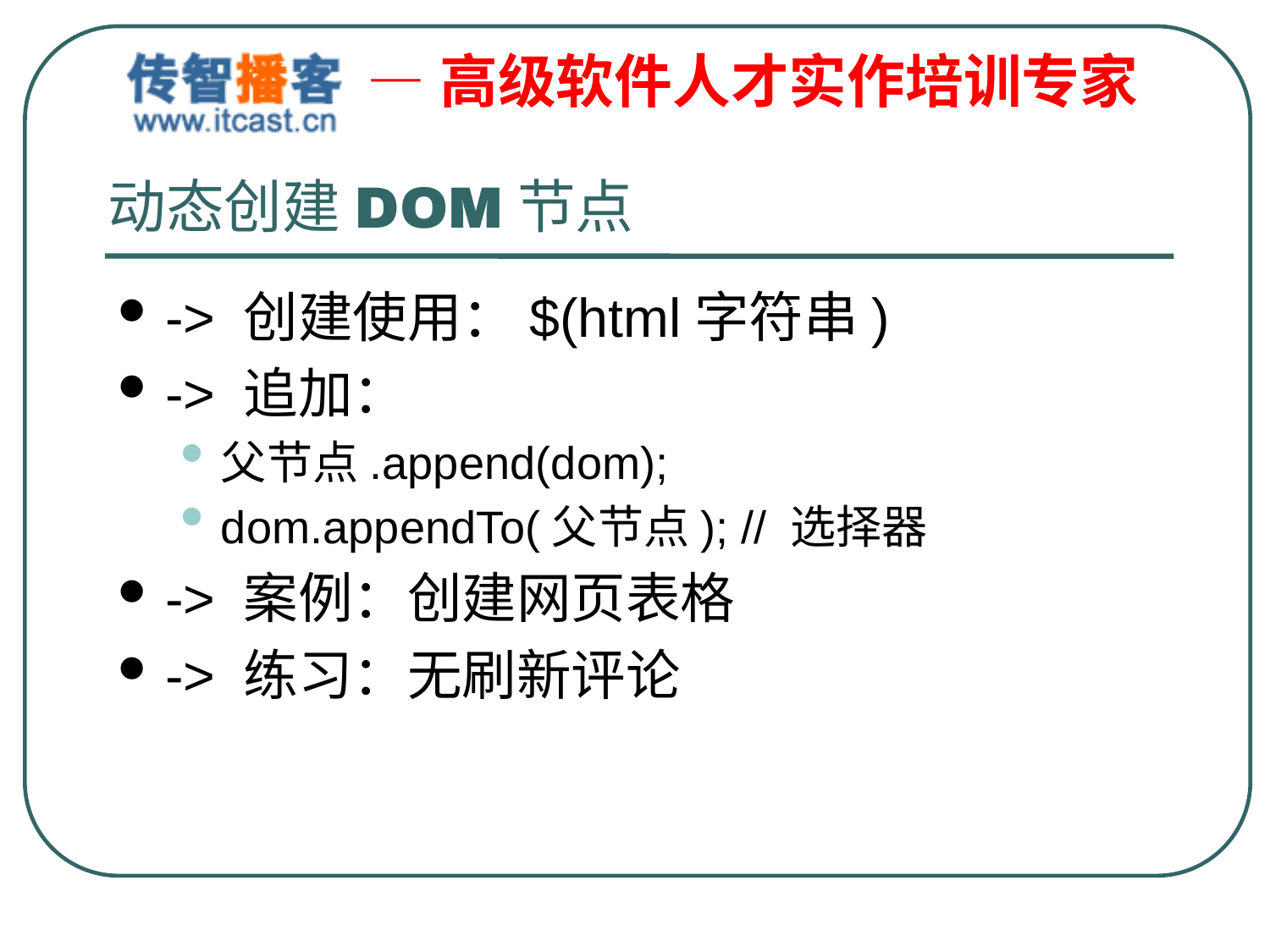

# 动态创建DOM节点
-> 创建使用：$(html字符串)
-> 追加：
父节点.append(dom);
dom.appendTo(父节点); // 选择器
-> 案例：创建网页表格
-> 练习：无刷新评论